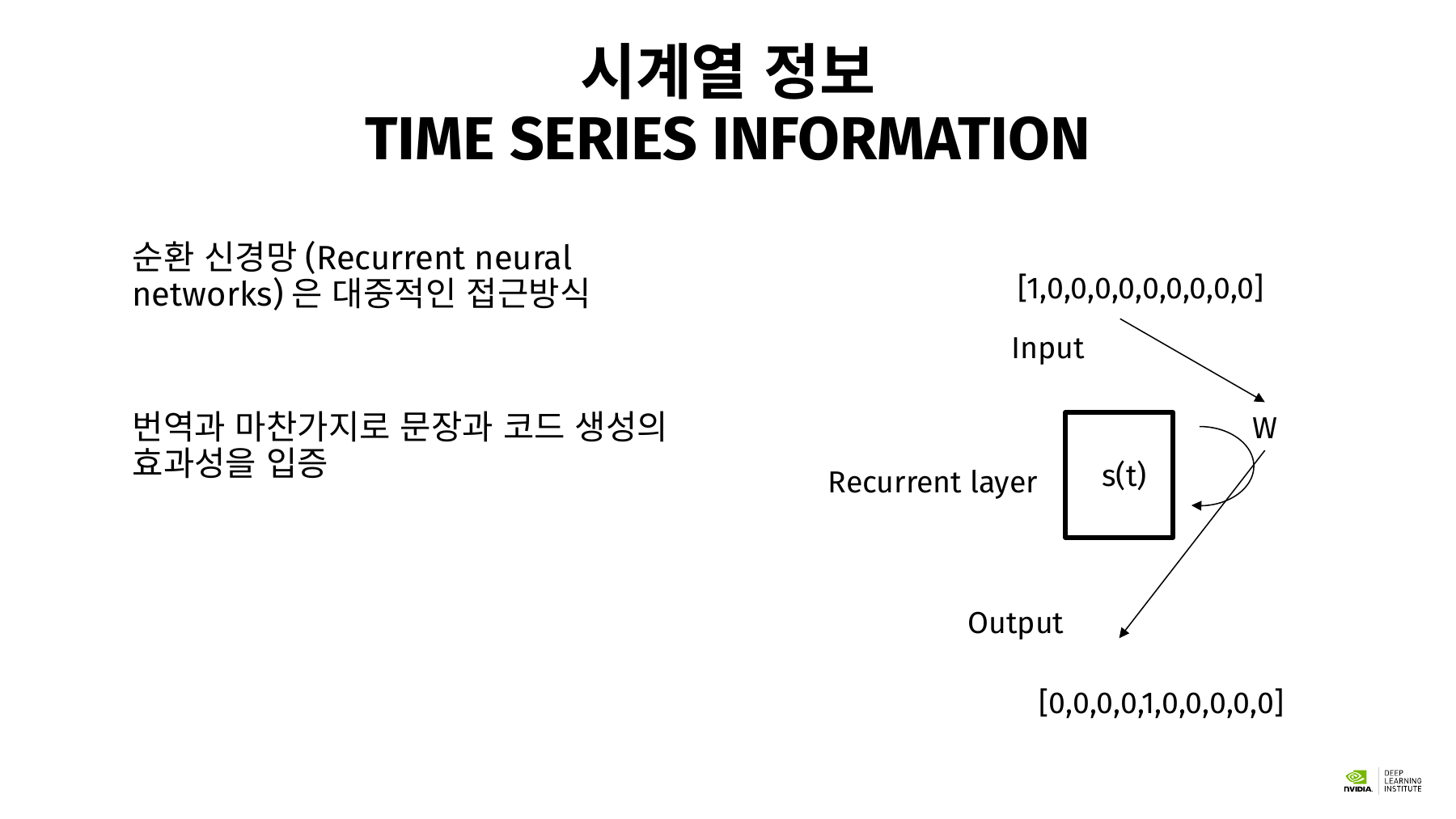

# 시계열 정보 Time Series Information
순환 신경망(Recurrent neural networks)은 대중적인 접근방식

번역과 마찬가지로 문장과 코드 생성의 효과성을 입증
[1,0,0,0,0,0,0,0,0,0]
Input
W

s(t)
Recurrent layer
Output
[0,0,0,0,1,0,0,0,0,0]